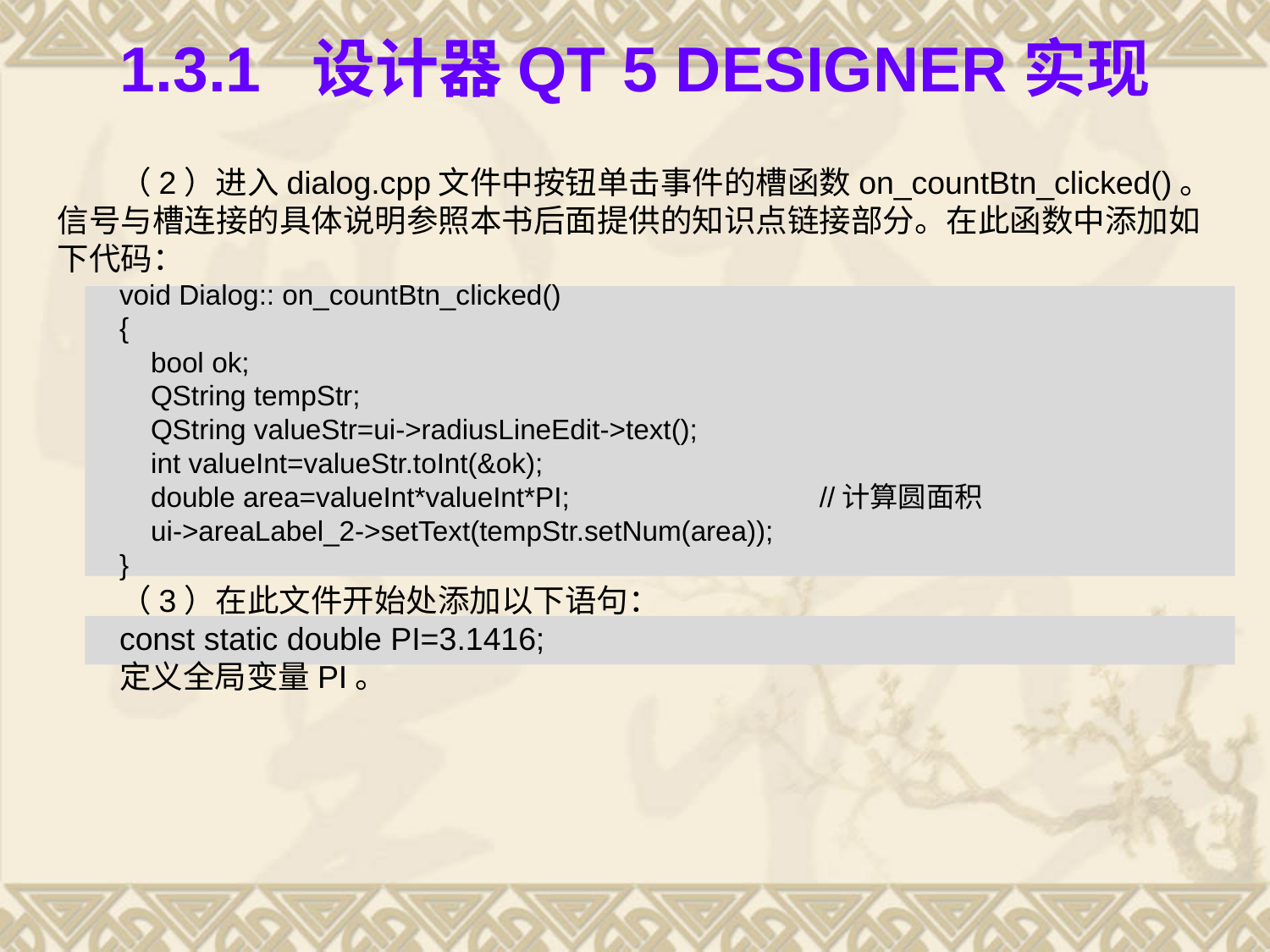

# 1.3.1  设计器Qt 5 Designer实现
（2）进入dialog.cpp文件中按钮单击事件的槽函数on_countBtn_clicked()。信号与槽连接的具体说明参照本书后面提供的知识点链接部分。在此函数中添加如下代码：
void Dialog:: on_countBtn_clicked()
{
    bool ok;
    QString tempStr;
    QString valueStr=ui->radiusLineEdit->text();
    int valueInt=valueStr.toInt(&ok);
    double area=valueInt*valueInt*PI;		//计算圆面积
    ui->areaLabel_2->setText(tempStr.setNum(area));
}
（3）在此文件开始处添加以下语句：
const static double PI=3.1416;
定义全局变量PI。